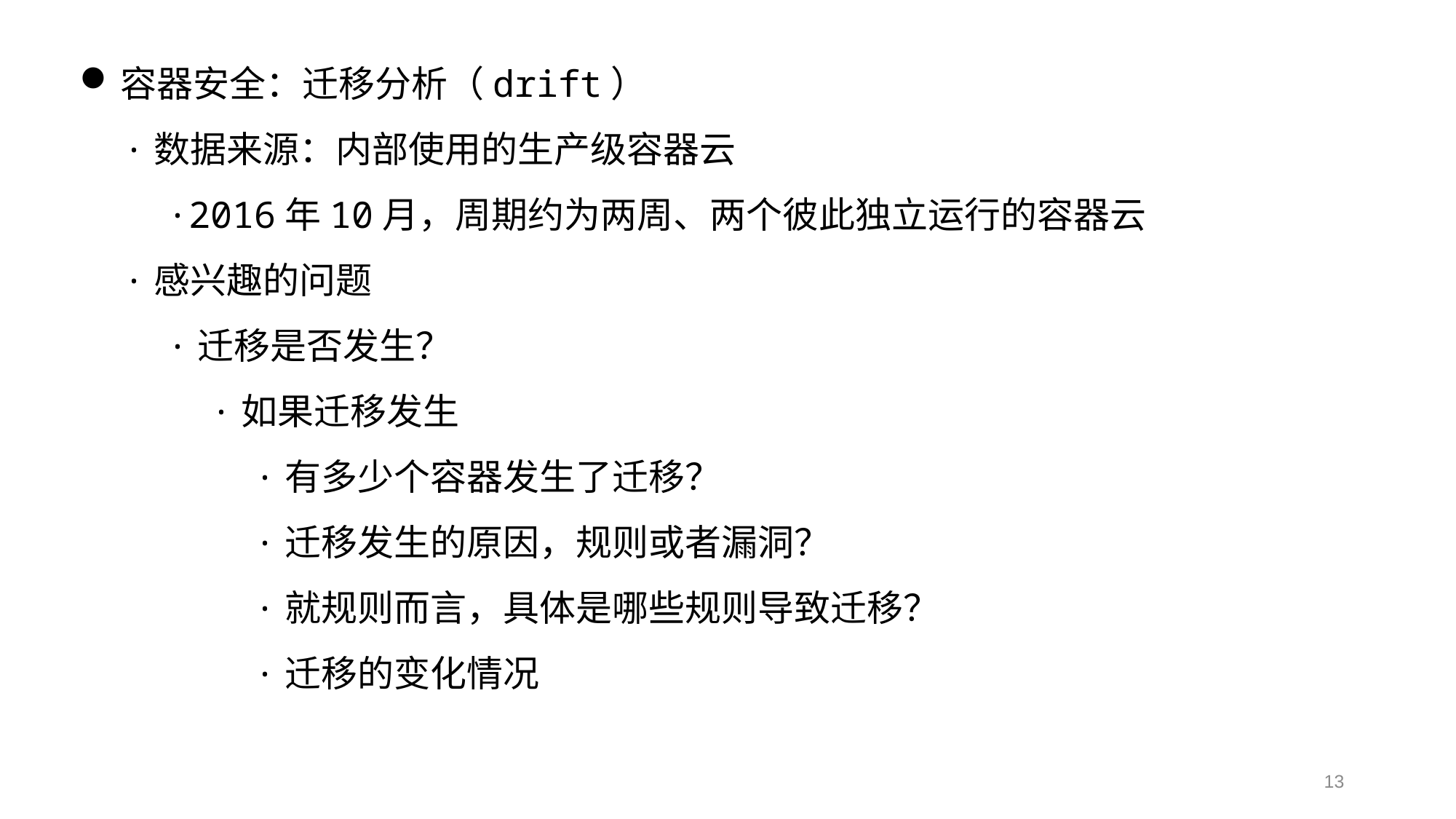

容器安全：迁移分析（drift）
  ·数据来源：内部使用的生产级容器云
    ·2016年10月，周期约为两周、两个彼此独立运行的容器云
  ·感兴趣的问题
    ·迁移是否发生？
      ·如果迁移发生
        ·有多少个容器发生了迁移？
        ·迁移发生的原因，规则或者漏洞？
        ·就规则而言，具体是哪些规则导致迁移？
        ·迁移的变化情况

13